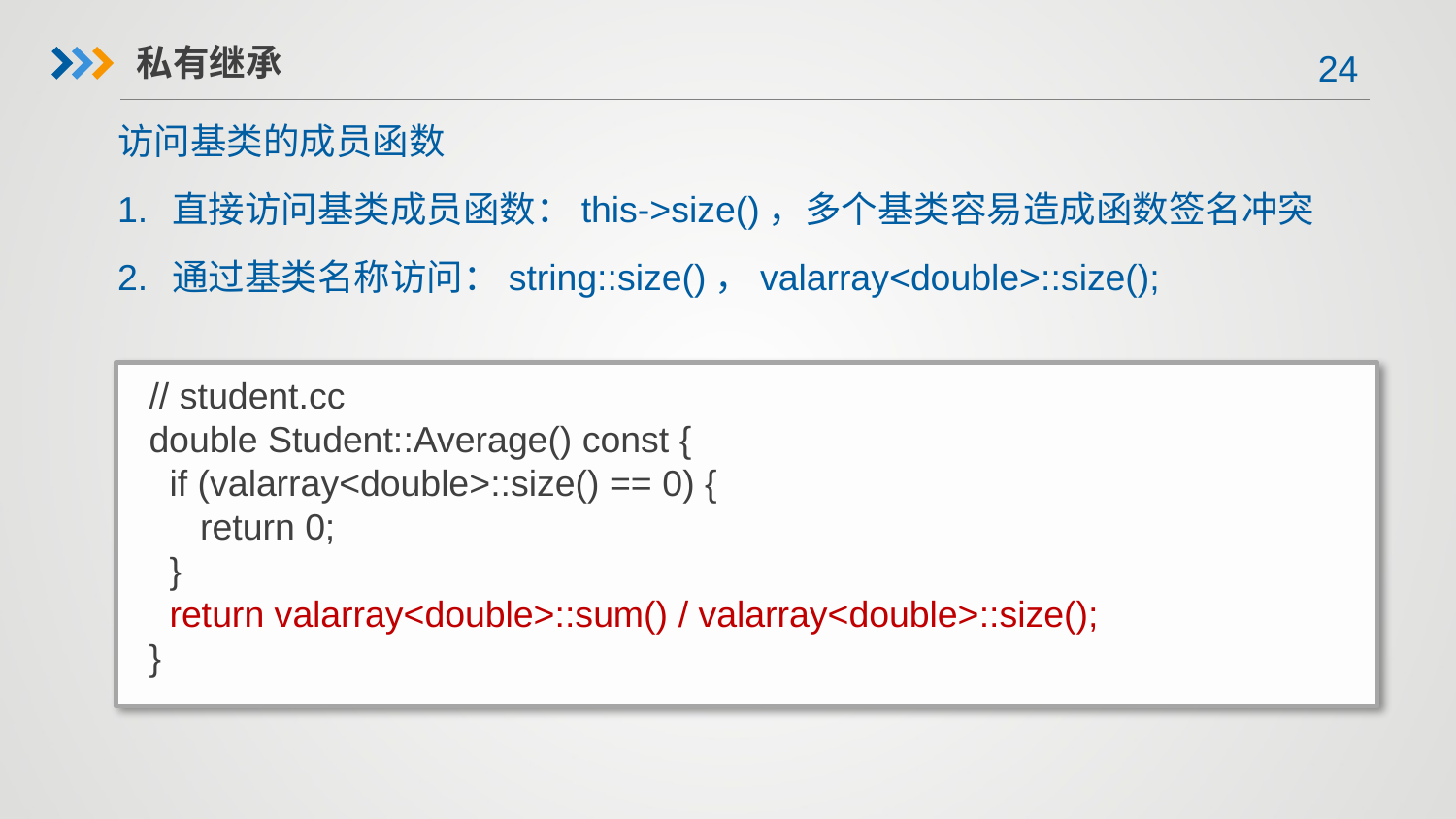

私有继承
访问基类的成员函数
直接访问基类成员函数：this->size()，多个基类容易造成函数签名冲突
通过基类名称访问：string::size()，valarray<double>::size();

// student.cc
double Student::Average() const {
  if (valarray<double>::size() == 0) {
     return 0;
  }
  return valarray<double>::sum() / valarray<double>::size();
}